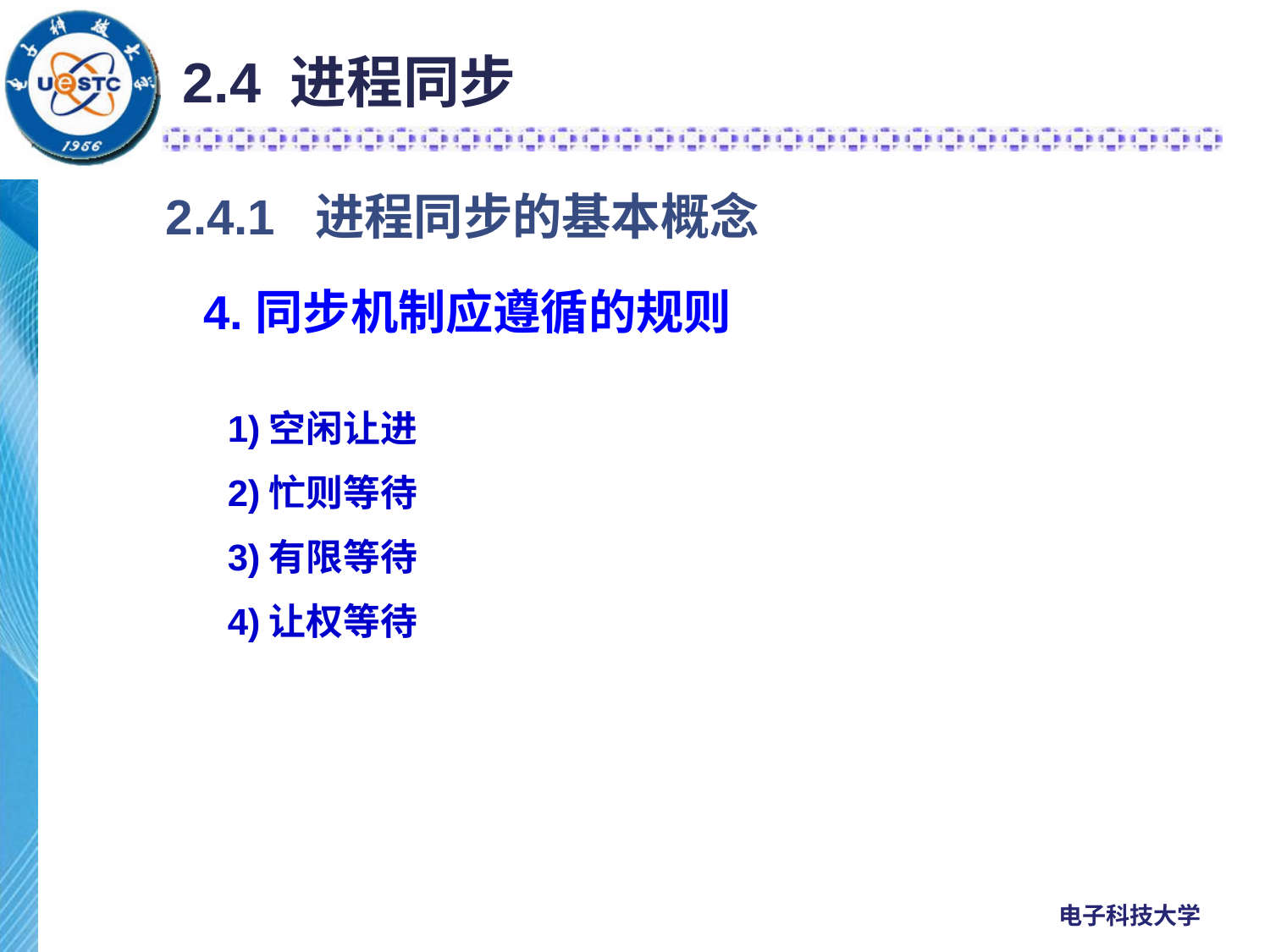

2.4 进程同步
2.4.1  进程同步的基本概念
4.同步机制应遵循的规则
1)空闲让进
2)忙则等待
3)有限等待
4)让权等待